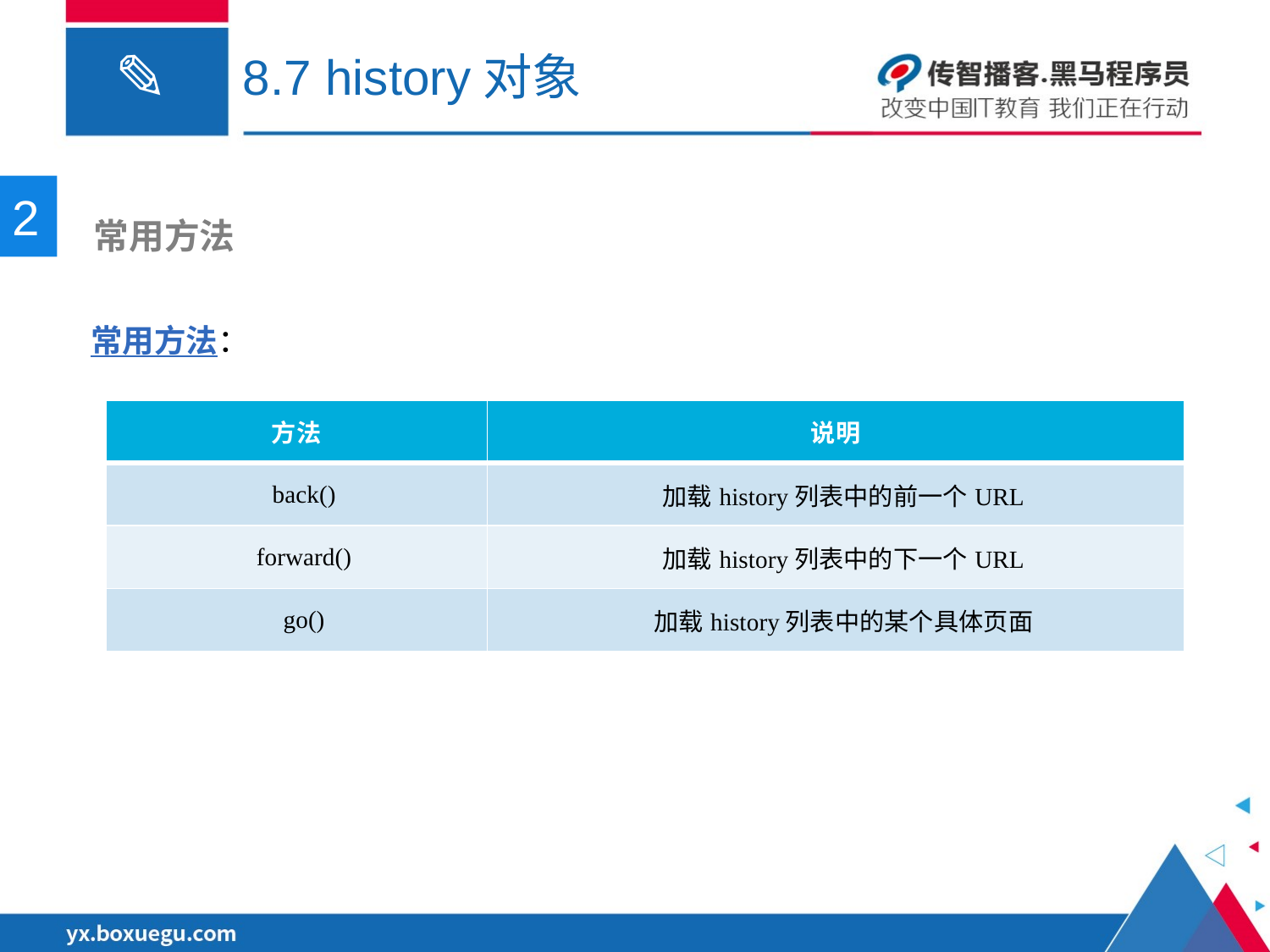

# 8.7 history对象

2
  常用方法
常用方法：
| 方法 | 说明 |
| --- | --- |
| back() | 加载history列表中的前一个URL |
| forward() | 加载history列表中的下一个URL |
| go() | 加载history列表中的某个具体页面 |